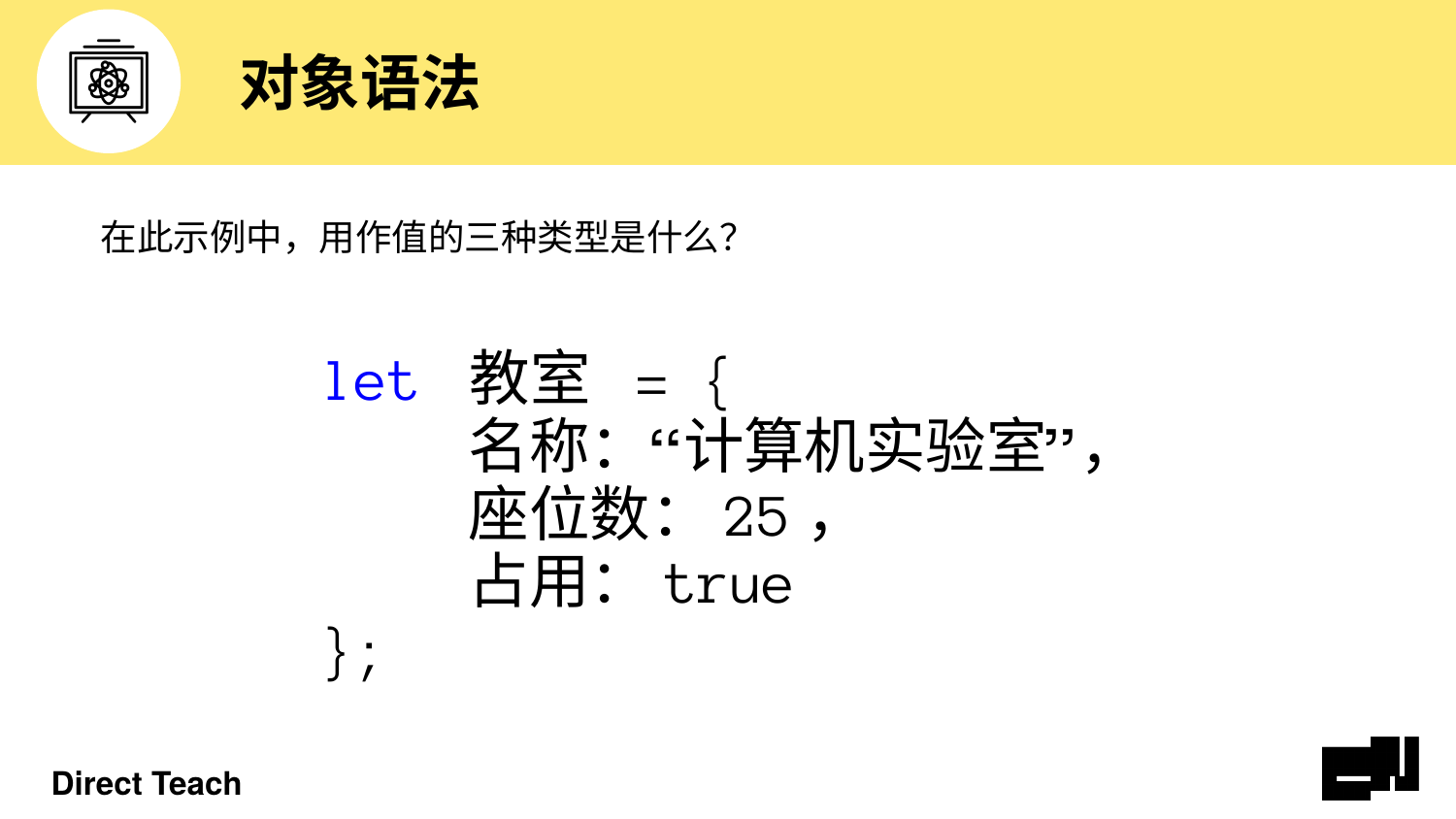

# 对象语法
在此示例中，用作值的三种类型是什么？
let 教室 = {
	名称：“计算机实验室”，
	座位数：25，
	占用：true
};